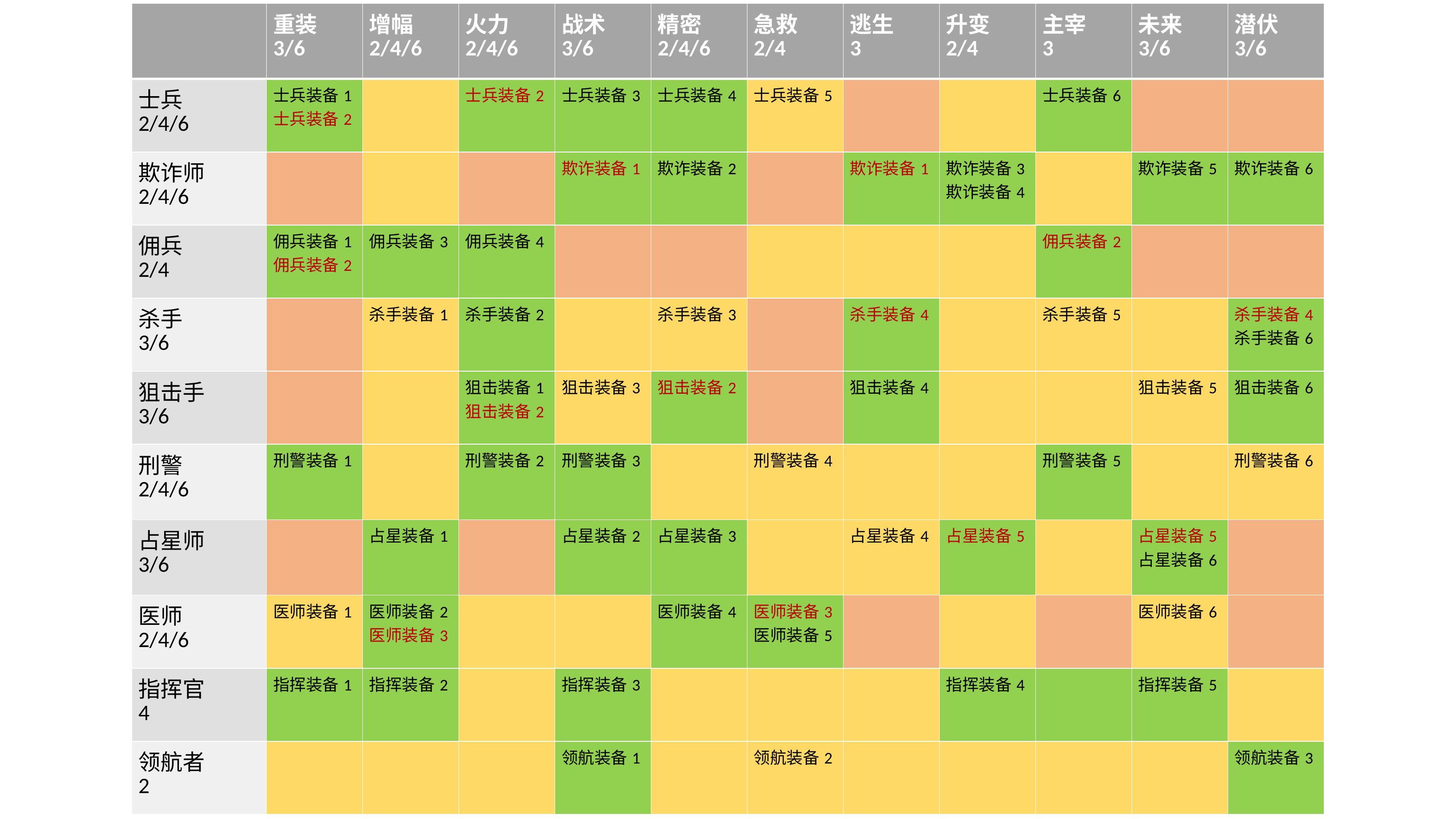

|  | 重装 3/6 | 增幅 2/4/6 | 火力 2/4/6 | 战术 3/6 | 精密 2/4/6 | 急救 2/4 | 逃生 3 | 升变 2/4 | 主宰 3 | 未来 3/6 | 潜伏 3/6 |
| --- | --- | --- | --- | --- | --- | --- | --- | --- | --- | --- | --- |
| 士兵 2/4/6 | 士兵装备1 士兵装备2 |  | 士兵装备2 | 士兵装备3 | 士兵装备4 | 士兵装备5 |  |  | 士兵装备6 |  |  |
| 欺诈师 2/4/6 |  |  |  | 欺诈装备1 | 欺诈装备2 |  | 欺诈装备1 | 欺诈装备3 欺诈装备4 |  | 欺诈装备5 | 欺诈装备6 |
| 佣兵 2/4 | 佣兵装备1 佣兵装备2 | 佣兵装备3 | 佣兵装备4 |  |  |  |  |  | 佣兵装备2 |  |  |
| 杀手 3/6 |  | 杀手装备1 | 杀手装备2 |  | 杀手装备3 |  | 杀手装备4 |  | 杀手装备5 |  | 杀手装备4 杀手装备6 |
| 狙击手 3/6 |  |  | 狙击装备1 狙击装备2 | 狙击装备3 | 狙击装备2 |  | 狙击装备4 |  |  | 狙击装备5 | 狙击装备6 |
| 刑警 2/4/6 | 刑警装备1 |  | 刑警装备2 | 刑警装备3 |  | 刑警装备4 |  |  | 刑警装备5 |  | 刑警装备6 |
| 占星师 3/6 |  | 占星装备1 |  | 占星装备2 | 占星装备3 |  | 占星装备4 | 占星装备5 |  | 占星装备5 占星装备6 |  |
| 医师 2/4/6 | 医师装备1 | 医师装备2 医师装备3 |  |  | 医师装备4 | 医师装备3 医师装备5 |  |  |  | 医师装备6 |  |
| 指挥官 4 | 指挥装备1 | 指挥装备2 |  | 指挥装备3 |  |  |  | 指挥装备4 |  | 指挥装备5 |  |
| 领航者 2 |  |  |  | 领航装备1 |  | 领航装备2 |  |  |  |  | 领航装备3 |